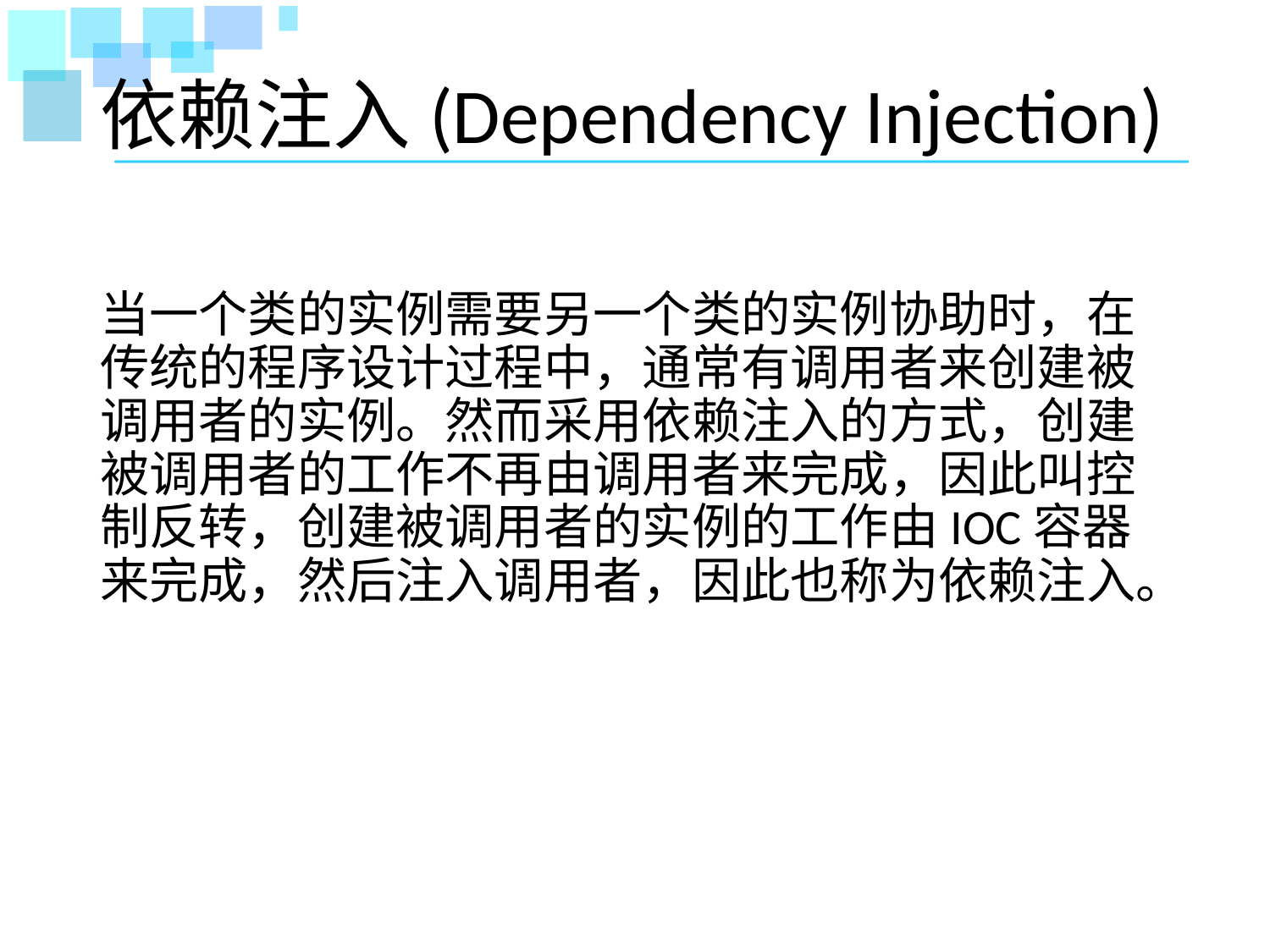

# 依赖注入(Dependency Injection)
当一个类的实例需要另一个类的实例协助时，在传统的程序设计过程中，通常有调用者来创建被调用者的实例。然而采用依赖注入的方式，创建被调用者的工作不再由调用者来完成，因此叫控制反转，创建被调用者的实例的工作由IOC容器来完成，然后注入调用者，因此也称为依赖注入。